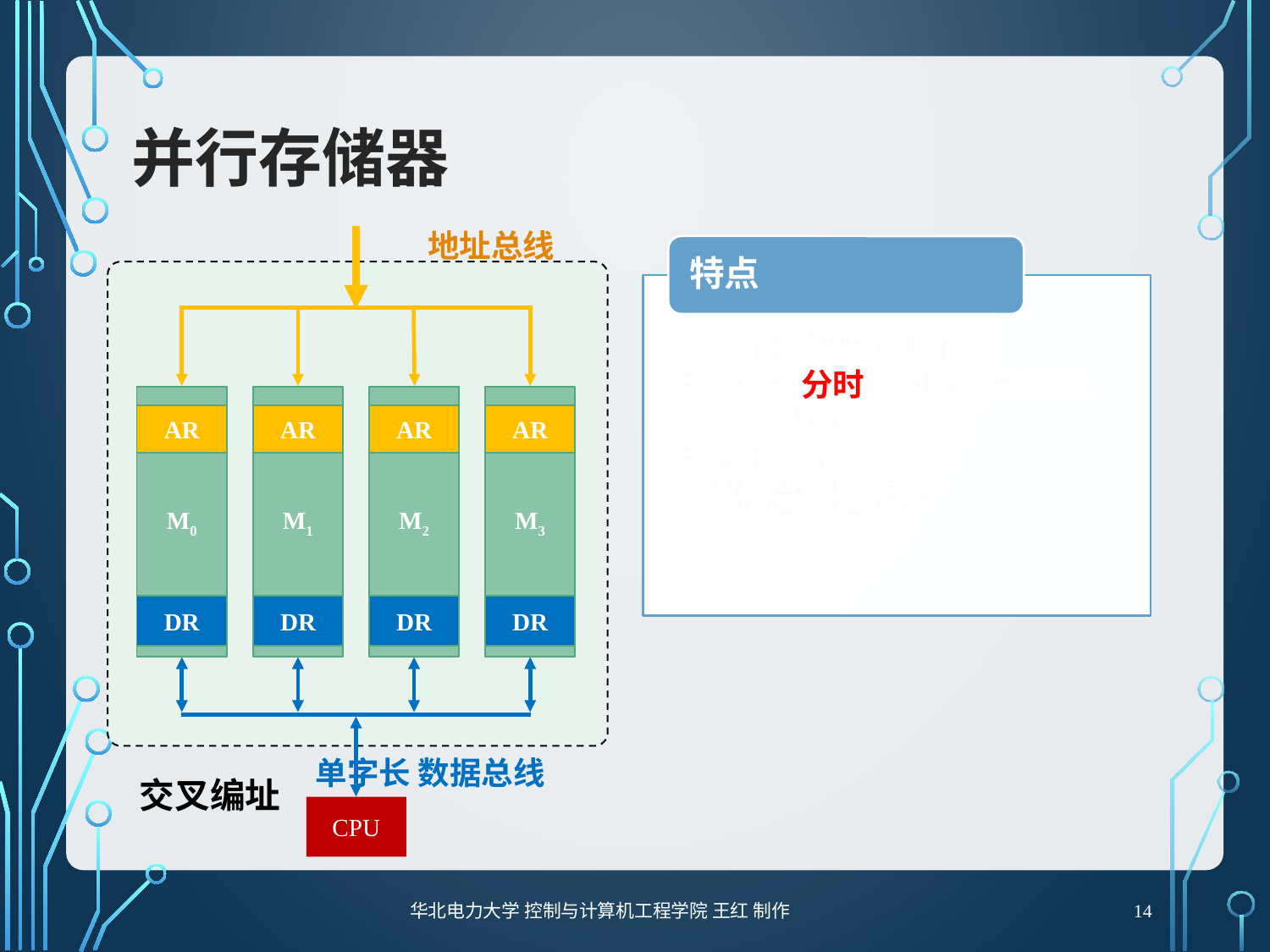

# 并行存储器
地址总线
每个模块独立工作
各模块分时使用数据总线进行信息传递
流水线方式
数据总线是瓶颈
特点

M0
AR
DR
M1
AR
DR
M2
AR
DR
M3
AR
DR
单字长 数据总线
交叉编址
CPU
14
华北电力大学 控制与计算机工程学院 王红 制作